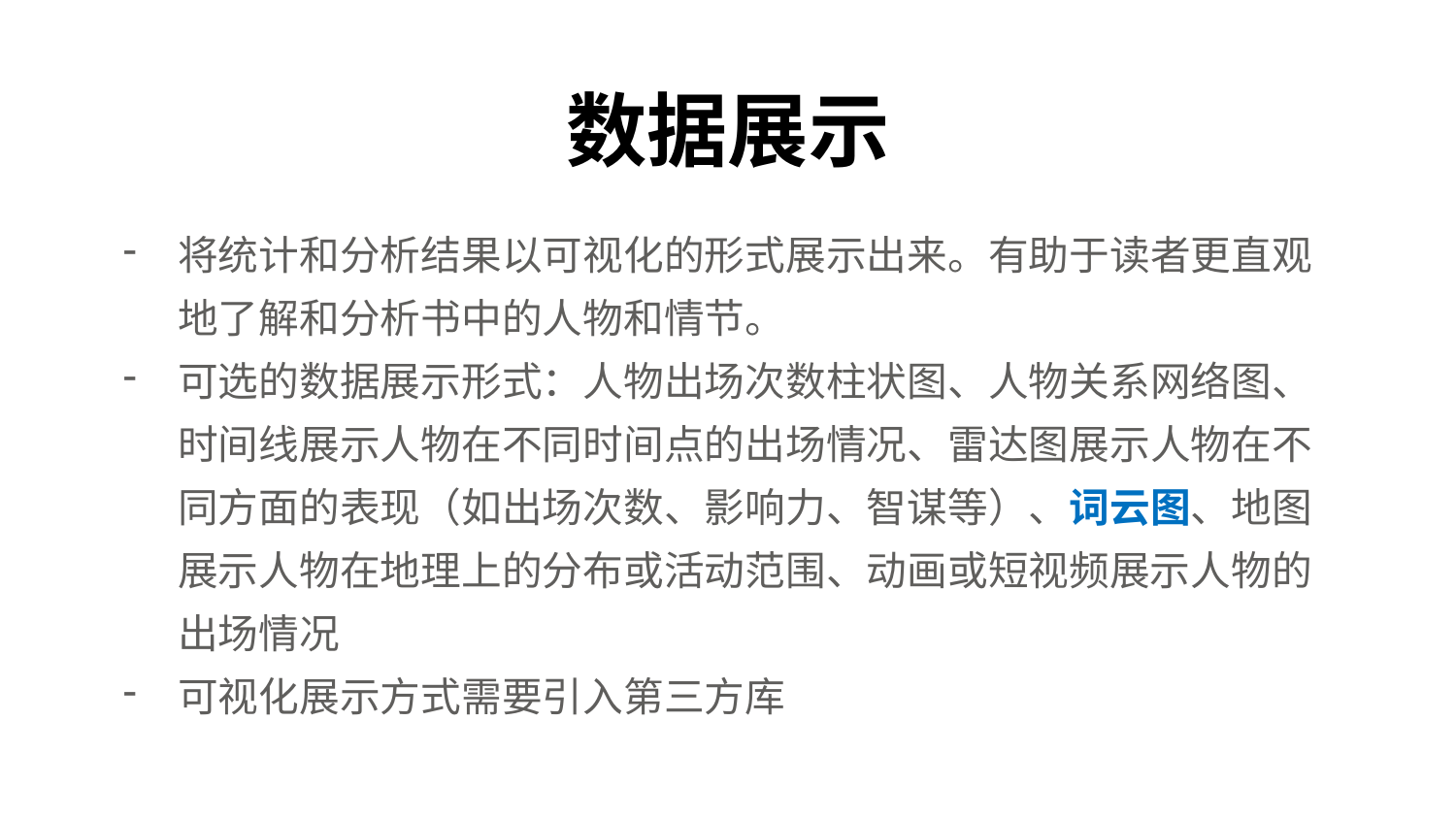

数据展示
将统计和分析结果以可视化的形式展示出来。有助于读者更直观地了解和分析书中的人物和情节。
可选的数据展示形式：人物出场次数柱状图、人物关系网络图、时间线展示人物在不同时间点的出场情况、雷达图展示人物在不同方面的表现（如出场次数、影响力、智谋等）、词云图、地图展示人物在地理上的分布或活动范围、动画或短视频展示人物的出场情况
可视化展示方式需要引入第三方库